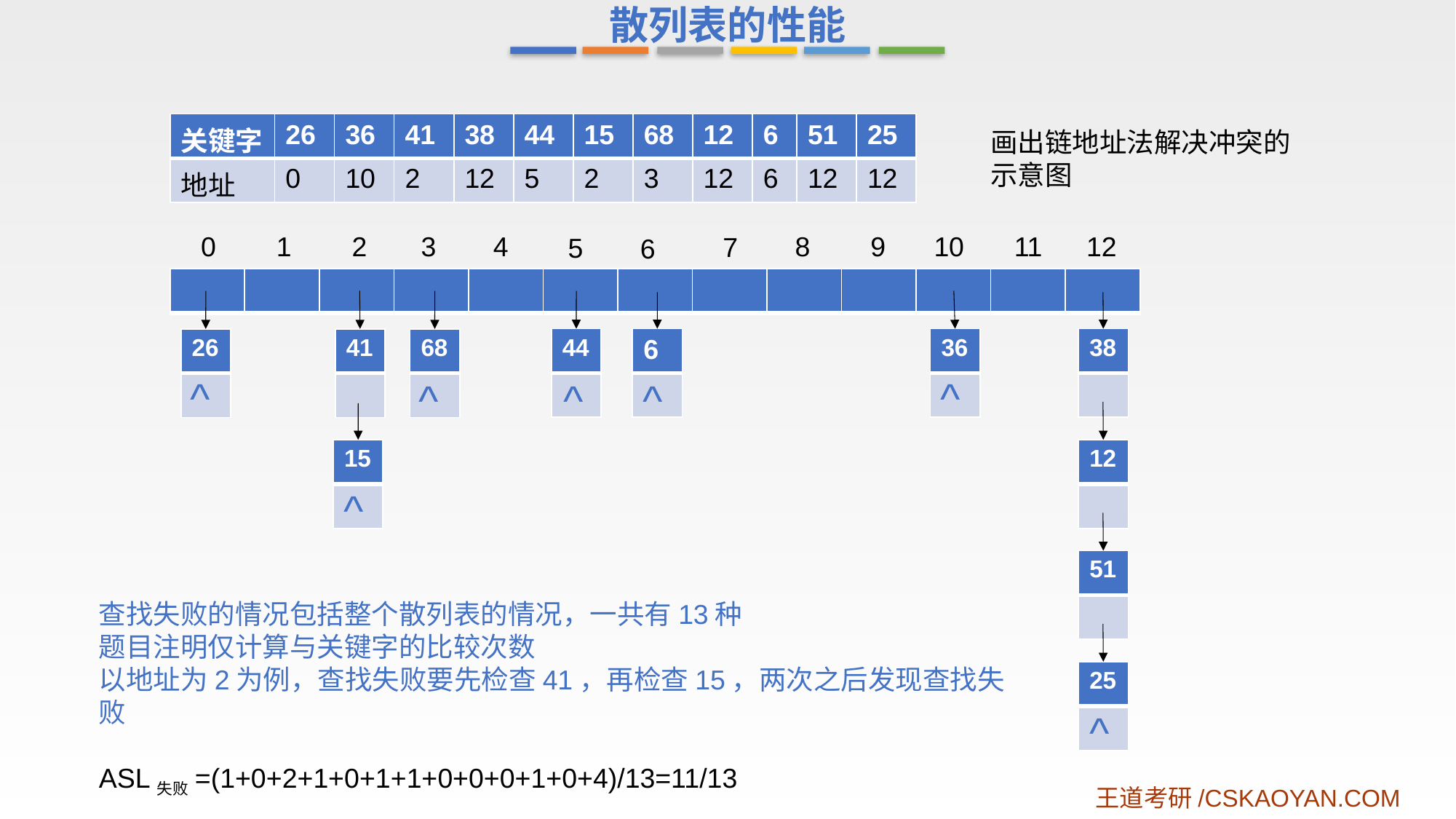

散列表的性能

| 关键字 | 26 | 36 | 41 | 38 | 44 | 15 | 68 | 12 | 6 | 51 | 25 |
| --- | --- | --- | --- | --- | --- | --- | --- | --- | --- | --- | --- |
| 地址 | 0 | 10 | 2 | 12 | 5 | 2 | 3 | 12 | 6 | 12 | 12 |
画出链地址法解决冲突的示意图
0
1
3
8
9
10
11
12
2
4
7
5
6
|  |  |  |  |  |  |  |  |  |  |  |  |  |
| --- | --- | --- | --- | --- | --- | --- | --- | --- | --- | --- | --- | --- |
| 44 |
| --- |
|  |
| 6 |
| --- |
|  |
| 36 |
| --- |
|  |
| 38 |
| --- |
|  |
| 26 |
| --- |
|  |
| 41 |
| --- |
|  |
| 68 |
| --- |
|  |
^
^
^
^
^
| 15 |
| --- |
|  |
| 12 |
| --- |
|  |
^
| 51 |
| --- |
|  |
查找失败的情况包括整个散列表的情况，一共有13种
题目注明仅计算与关键字的比较次数
以地址为2为例，查找失败要先检查41，再检查15，两次之后发现查找失败

ASL失败=(1+0+2+1+0+1+1+0+0+0+1+0+4)/13=11/13
| 25 |
| --- |
|  |
^
王道考研/CSKAOYAN.COM